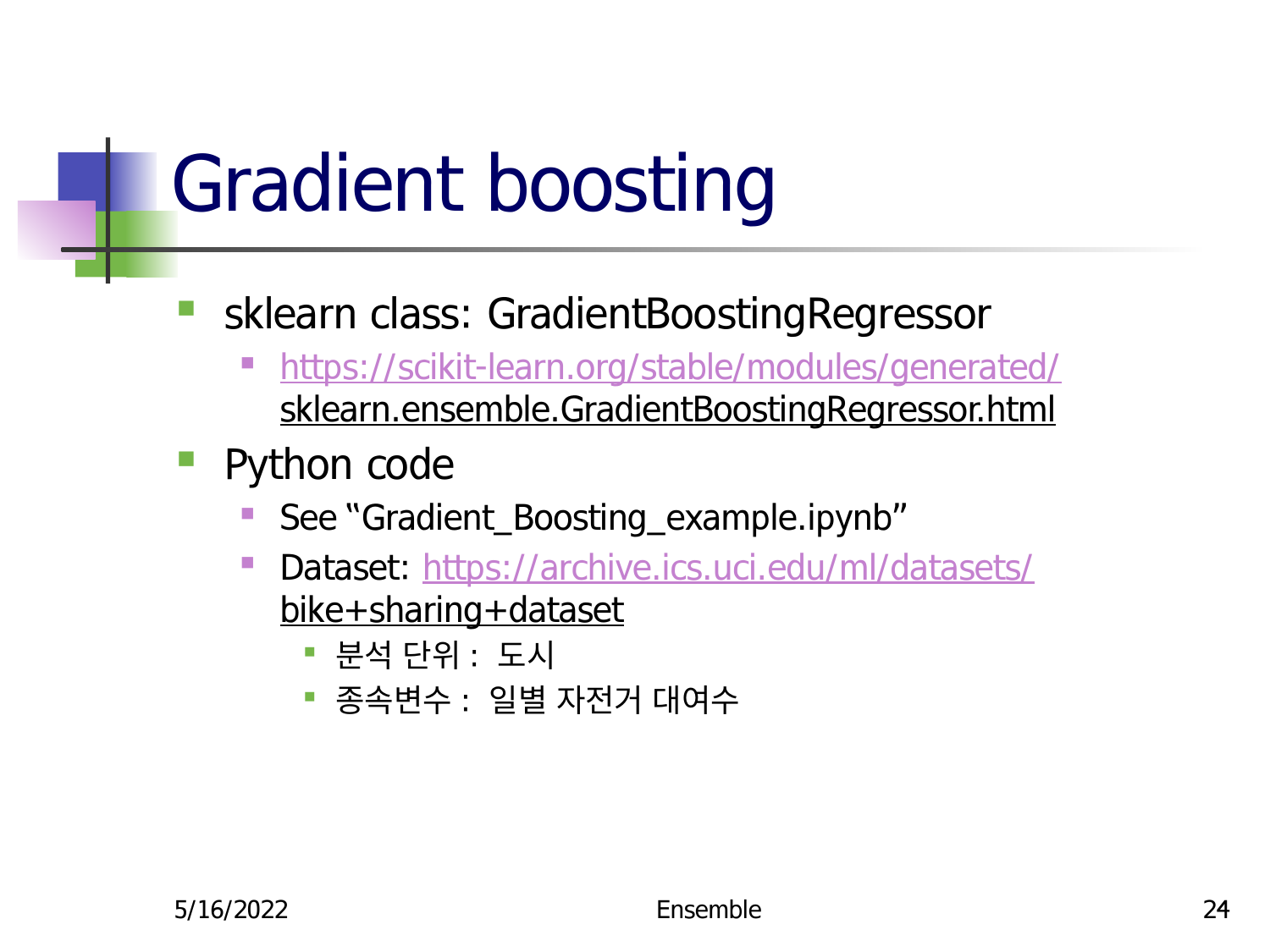

# Gradient boosting
sklearn class: GradientBoostingRegressor
https://scikit-learn.org/stable/modules/generated/sklearn.ensemble.GradientBoostingRegressor.html
Python code
See “Gradient_Boosting_example.ipynb”
Dataset: https://archive.ics.uci.edu/ml/datasets/bike+sharing+dataset
분석 단위: 도시
종속변수: 일별 자전거 대여수
5/16/2022
Ensemble
24